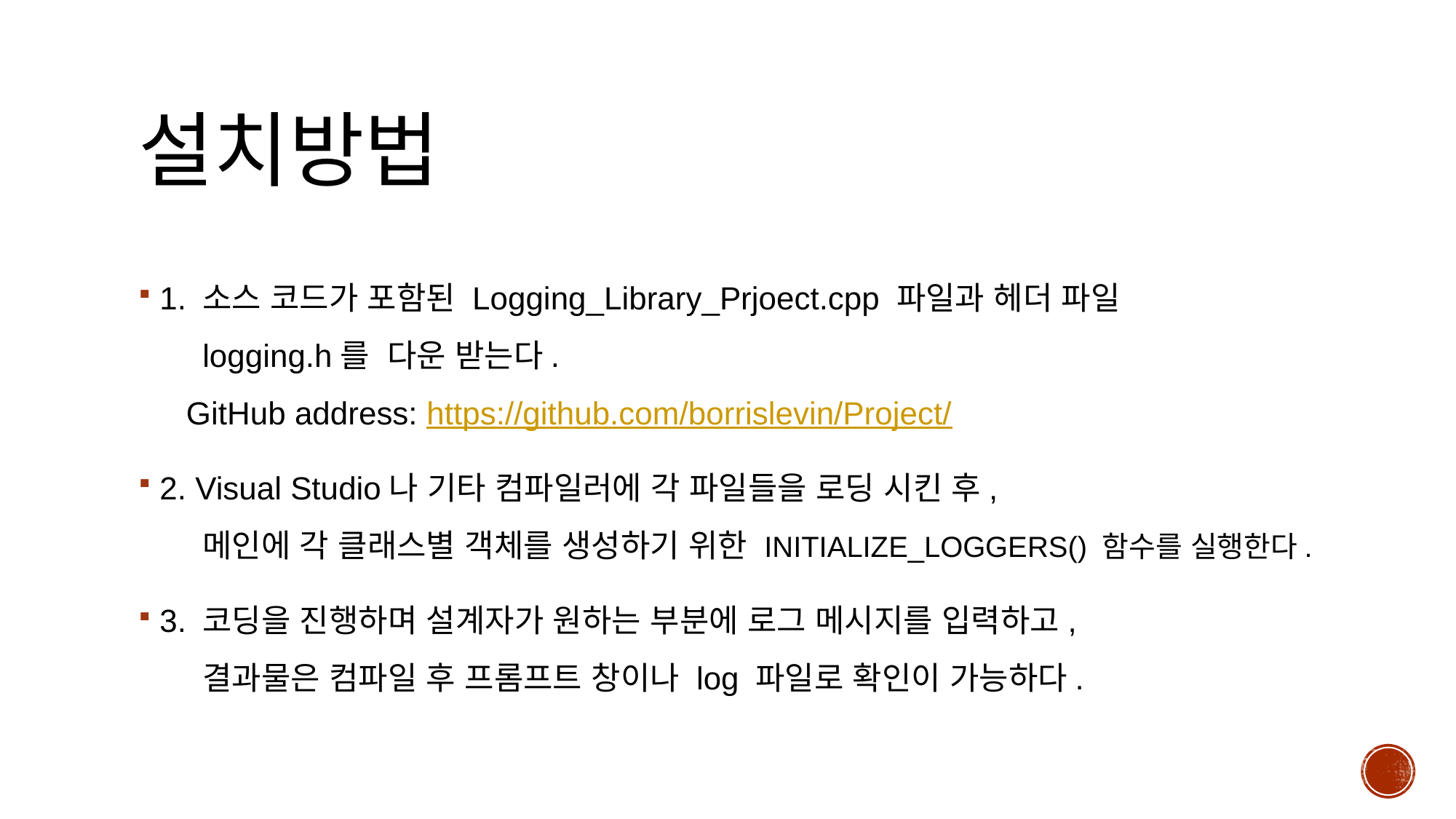

# 설치방법
1. 소스 코드가 포함된 Logging_Library_Prjoect.cpp 파일과 헤더 파일
    logging.h를  다운 받는다.
   GitHub address: https://github.com/borrislevin/Project/
2. Visual Studio나 기타 컴파일러에 각 파일들을 로딩 시킨 후,
    메인에 각 클래스별 객체를 생성하기 위한 INITIALIZE_LOGGERS() 함수를 실행한다.
3. 코딩을 진행하며 설계자가 원하는 부분에 로그 메시지를 입력하고,
    결과물은 컴파일 후 프롬프트 창이나 log 파일로 확인이 가능하다.